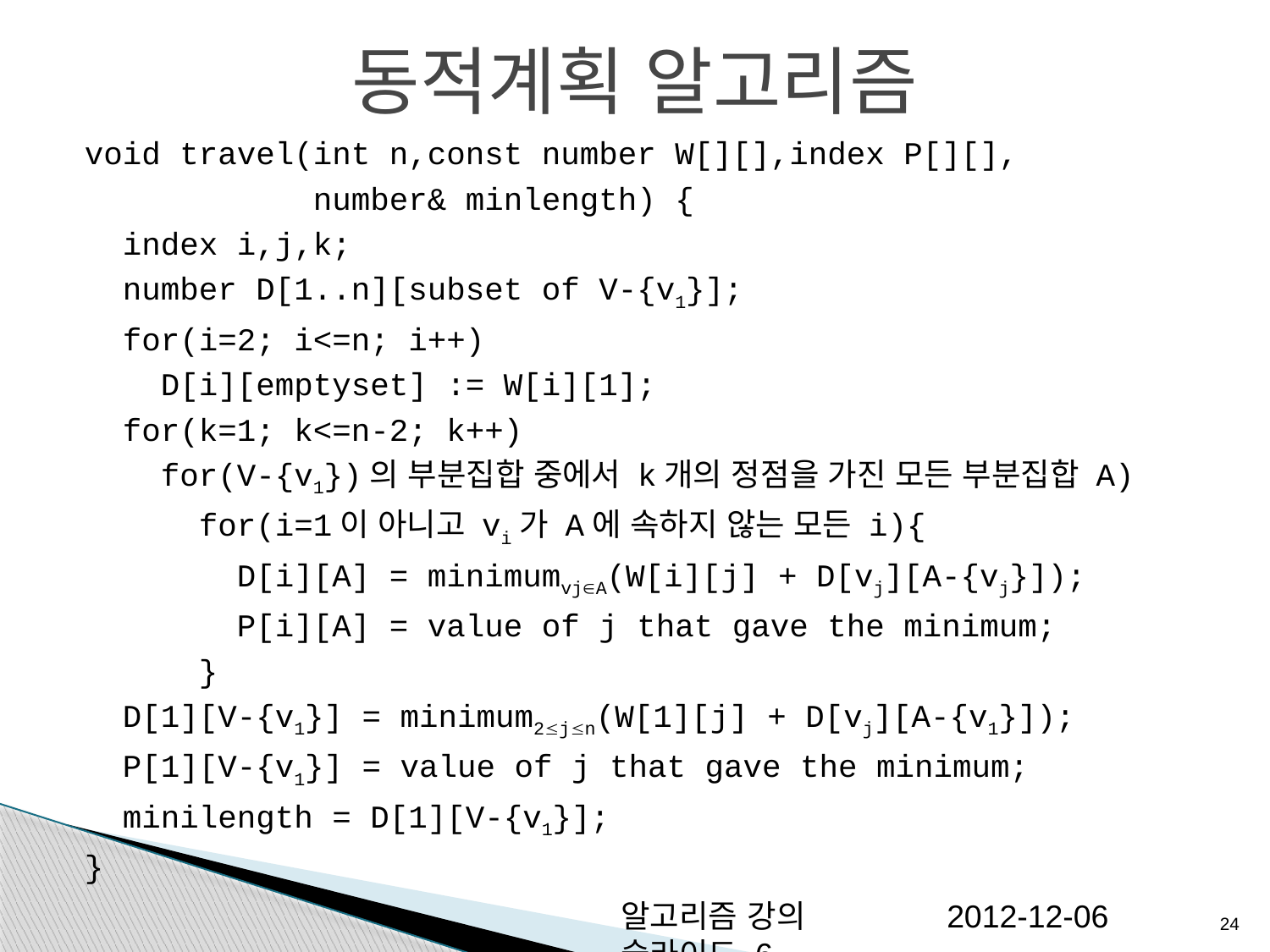

동적계획 알고리즘
	void travel(int n,const number W[][],index P[][],
	            number& minlength) {
	  index i,j,k;
	  number D[1..n][subset of V-{v1}];
	  for(i=2; i<=n; i++)
	    D[i][emptyset] := W[i][1];
	  for(k=1; k<=n-2; k++)
	    for(V-{v1})의 부분집합 중에서 k개의 정점을 가진 모든 부분집합 A)
	      for(i=1이 아니고 vi가 A에 속하지 않는 모든 i){
	        D[i][A] = minimumvj∈A(W[i][j] + D[vj][A-{vj}]);
	        P[i][A] = value of j that gave the minimum;
	      }
	  D[1][V-{v1}] = minimum2≤j≤n(W[1][j] + D[vj][A-{v1}]);
	  P[1][V-{v1}] = value of j that gave the minimum;
	  minilength = D[1][V-{v1}];
	}
알고리즘 강의 슬라이드 6
2012-12-06
24